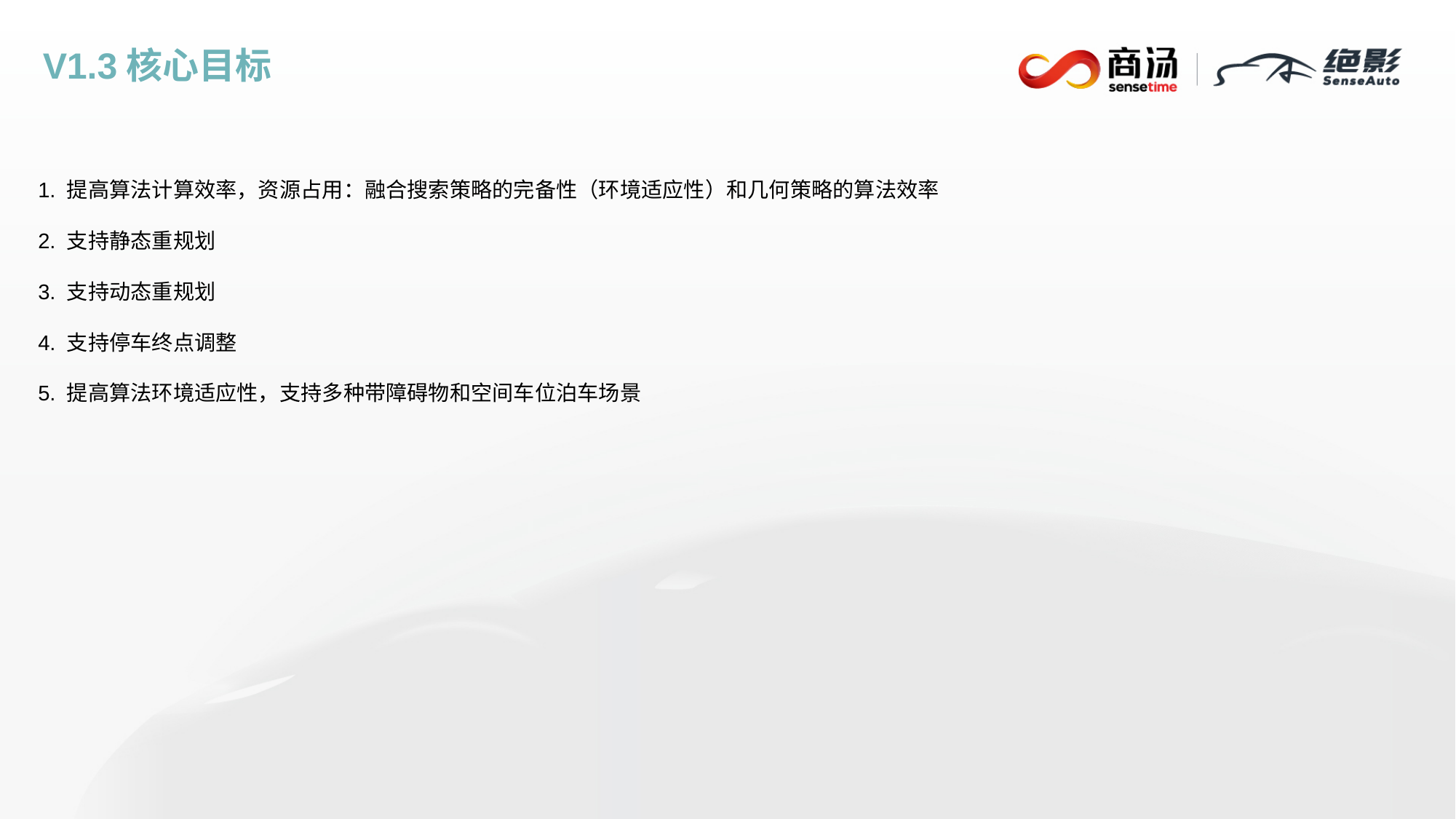

V1.3核心目标
1. 提高算法计算效率，资源占用：融合搜索策略的完备性（环境适应性）和几何策略的算法效率

2. 支持静态重规划

3. 支持动态重规划

4. 支持停车终点调整

5. 提高算法环境适应性，支持多种带障碍物和空间车位泊车场景
2